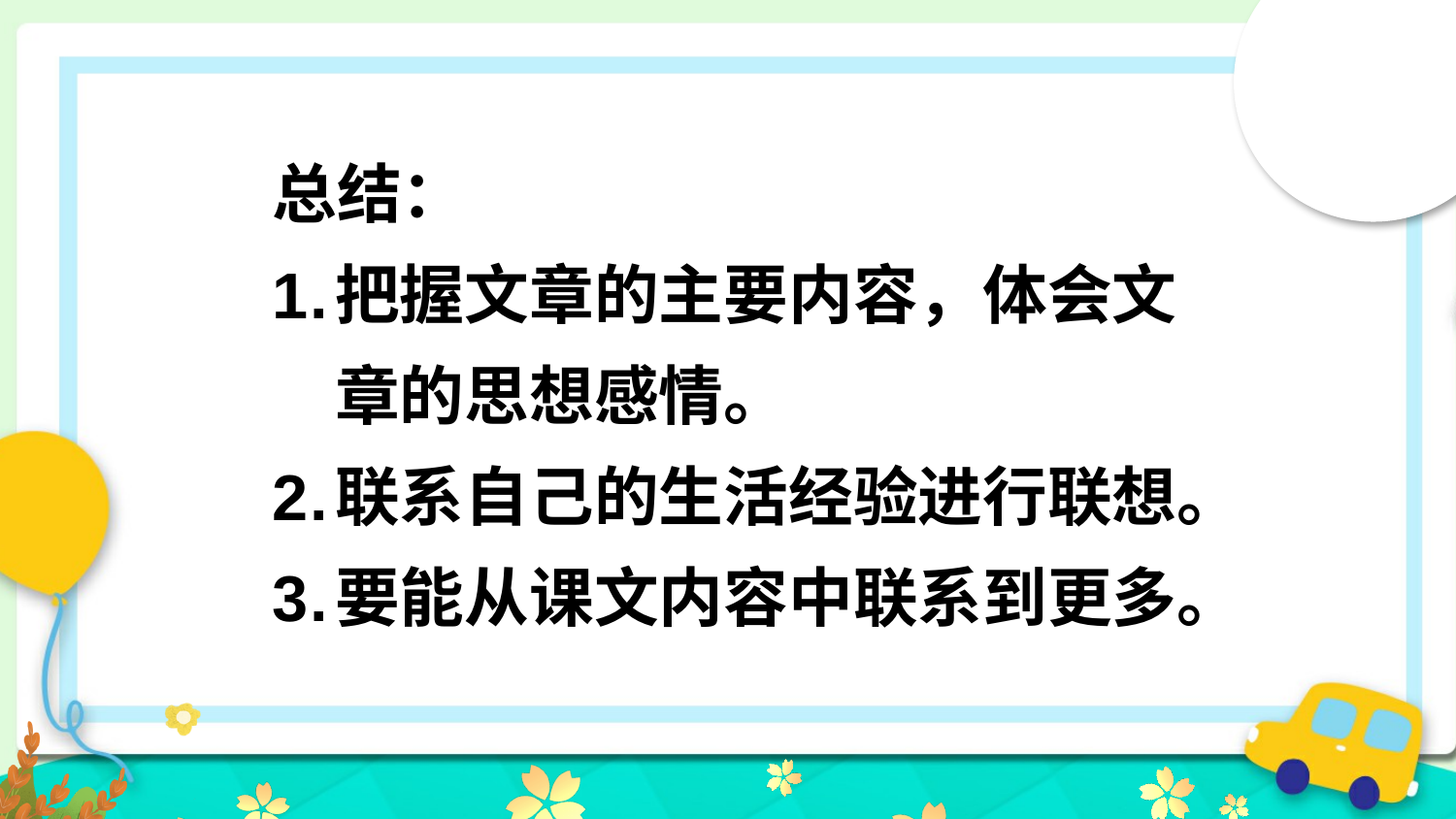

总结：
把握文章的主要内容，体会文章的思想感情。
联系自己的生活经验进行联想。
要能从课文内容中联系到更多。